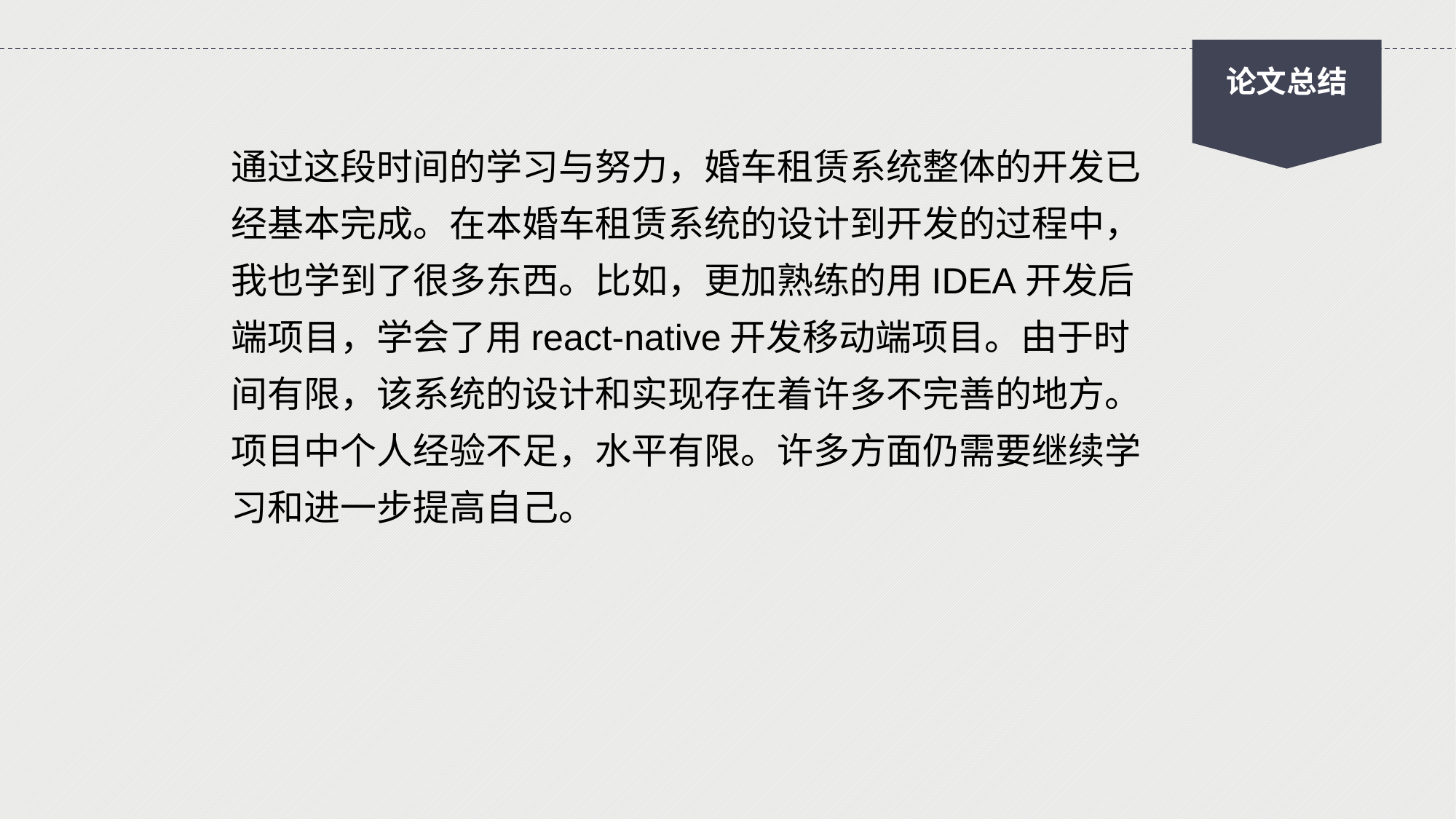

论文总结
通过这段时间的学习与努力，婚车租赁系统整体的开发已经基本完成。在本婚车租赁系统的设计到开发的过程中，我也学到了很多东西。比如，更加熟练的用IDEA开发后端项目，学会了用react-native开发移动端项目。由于时间有限，该系统的设计和实现存在着许多不完善的地方。项目中个人经验不足，水平有限。许多方面仍需要继续学习和进一步提高自己。